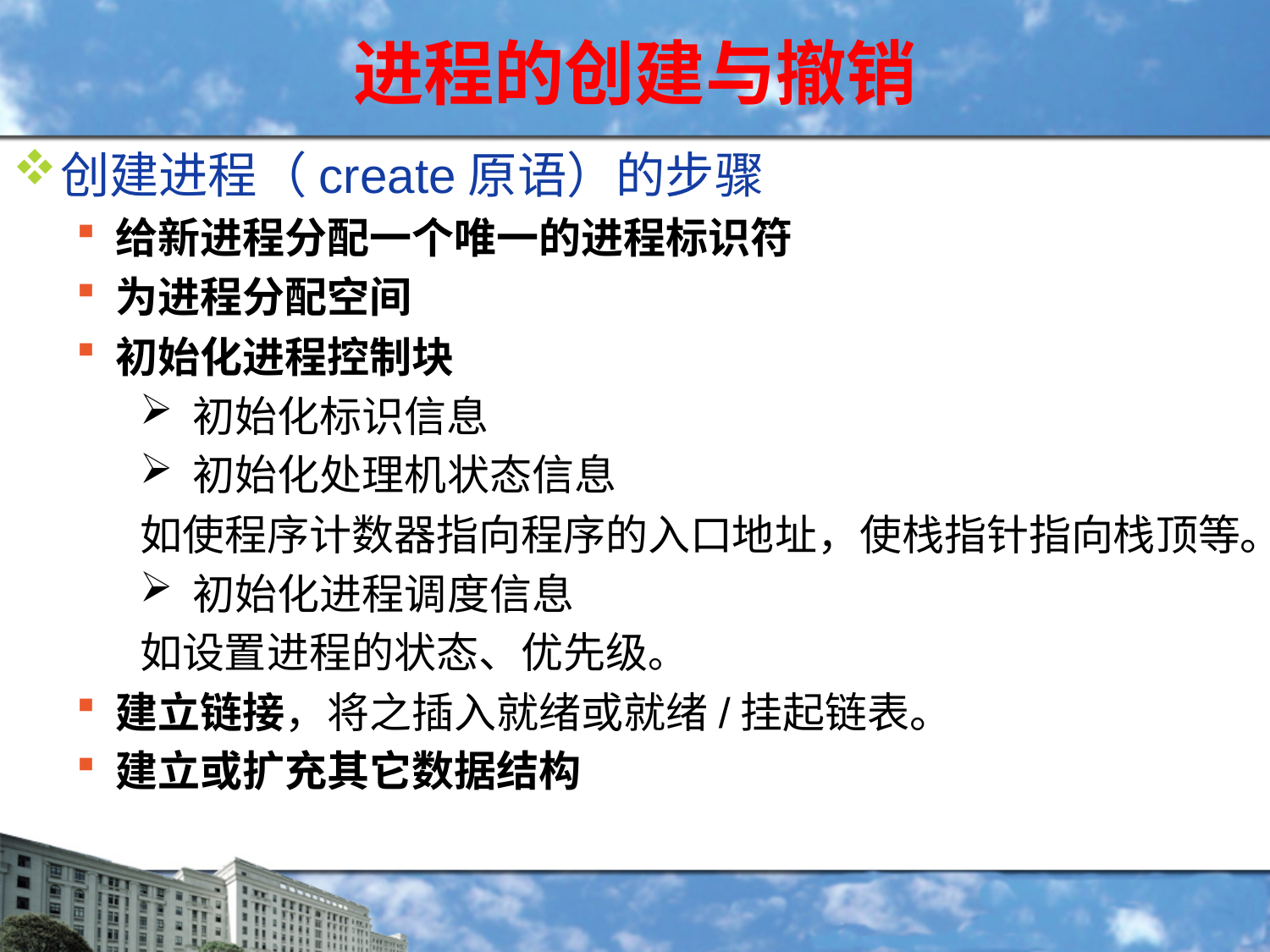

# 进程的创建与撤销
创建进程（create原语）的步骤
给新进程分配一个唯一的进程标识符
为进程分配空间
初始化进程控制块
 初始化标识信息
 初始化处理机状态信息
如使程序计数器指向程序的入口地址，使栈指针指向栈顶等。
 初始化进程调度信息
如设置进程的状态、优先级。
建立链接，将之插入就绪或就绪/挂起链表。
建立或扩充其它数据结构